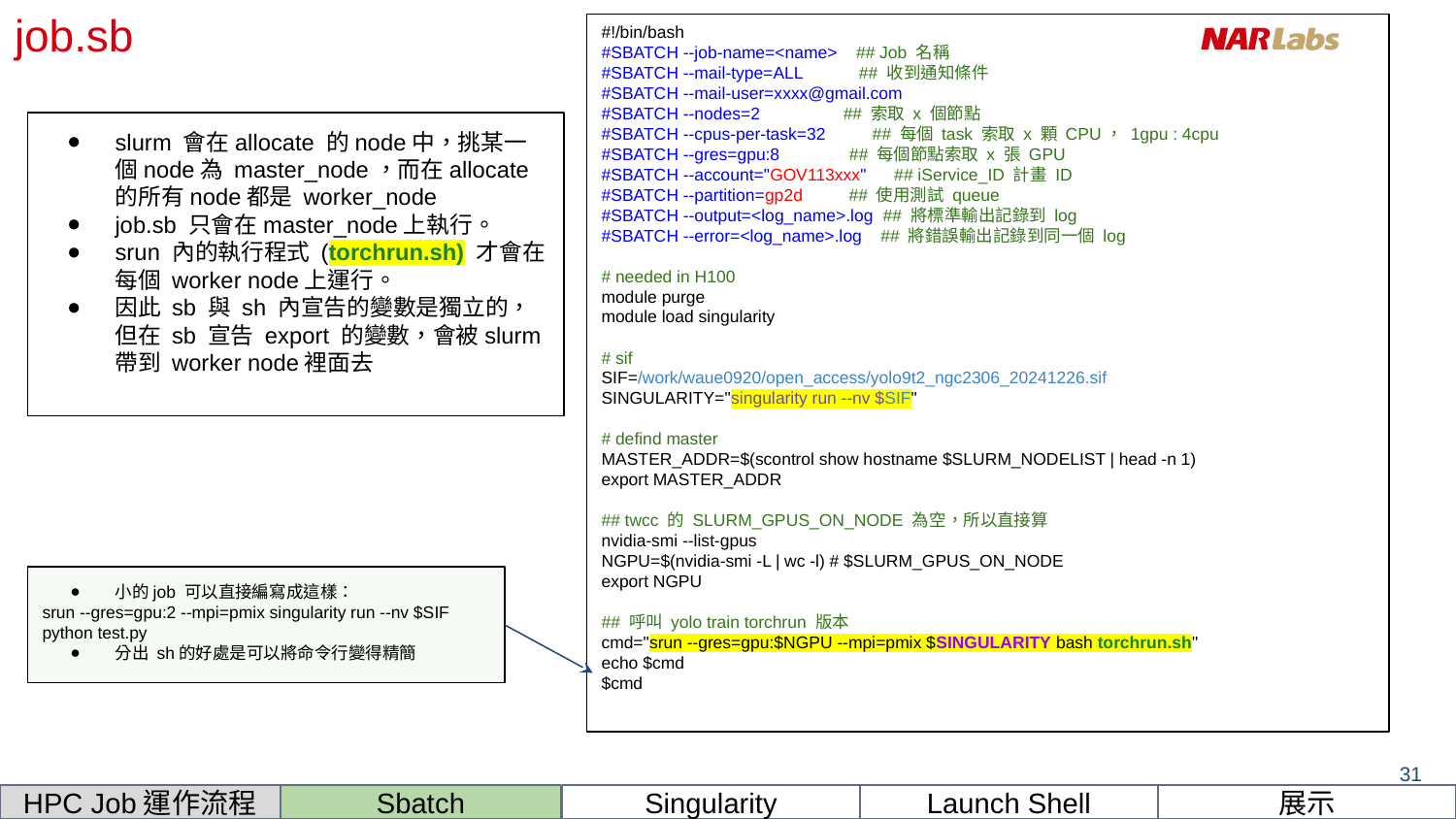

# job.sb
#!/bin/bash
#SBATCH --job-name=<name>    ## Job 名稱
#SBATCH --mail-type=ALL            ## 收到通知條件
#SBATCH --mail-user=xxxx@gmail.com
#SBATCH --nodes=2                  ## 索取 x 個節點
#SBATCH --cpus-per-task=32          ## 每個 task 索取 x 顆 CPU， 1gpu : 4cpu
#SBATCH --gres=gpu:8               ## 每個節點索取 x 張 GPU
#SBATCH --account="GOV113xxx"      ## iService_ID 計畫 ID
#SBATCH --partition=gp2d          ## 使用測試 queue
#SBATCH --output=<log_name>.log  ## 將標準輸出記錄到 log
#SBATCH --error=<log_name>.log    ## 將錯誤輸出記錄到同一個 log

# needed in H100
module purge
module load singularity

# sif
SIF=/work/waue0920/open_access/yolo9t2_ngc2306_20241226.sif
SINGULARITY="singularity run --nv $SIF"

# defind master
MASTER_ADDR=$(scontrol show hostname $SLURM_NODELIST | head -n 1)
export MASTER_ADDR

## twcc 的 SLURM_GPUS_ON_NODE 為空，所以直接算
nvidia-smi --list-gpus
NGPU=$(nvidia-smi -L | wc -l) # $SLURM_GPUS_ON_NODE
export NGPU

## 呼叫 yolo train torchrun 版本
cmd="srun --gres=gpu:$NGPU --mpi=pmix $SINGULARITY bash torchrun.sh"
echo $cmd
$cmd
slurm 會在allocate 的node中，挑某一個node為 master_node，而在allocate的所有node都是 worker_node
job.sb 只會在master_node上執行。
srun 內的執行程式 (torchrun.sh) 才會在每個 worker node上運行。
因此 sb 與 sh 內宣告的變數是獨立的，但在 sb 宣告 export 的變數，會被slurm帶到 worker node裡面去
小的job 可以直接編寫成這樣：
srun --gres=gpu:2 --mpi=pmix singularity run --nv $SIF python test.py
分出 sh的好處是可以將命令行變得精簡
31
Sbatch
HPC Job運作流程
Singularity
Launch Shell
展示